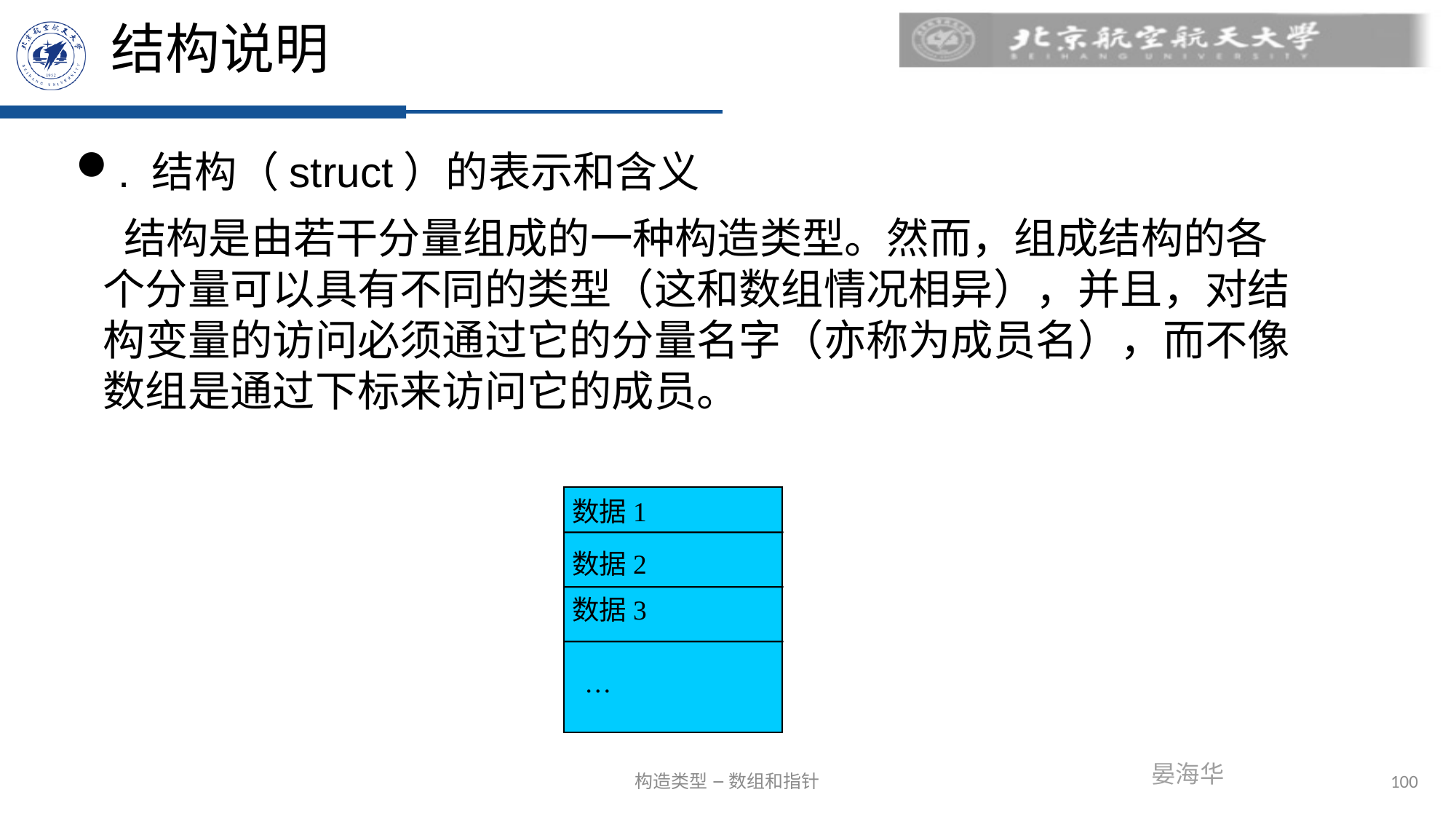

# 结构说明
. 结构（struct）的表示和含义
    结构是由若干分量组成的一种构造类型。然而，组成结构的各个分量可以具有不同的类型（这和数组情况相异），并且，对结构变量的访问必须通过它的分量名字（亦称为成员名），而不像数组是通过下标来访问它的成员。

数据1

数据2

数据3

…
100
构造类型 – 数组和指针